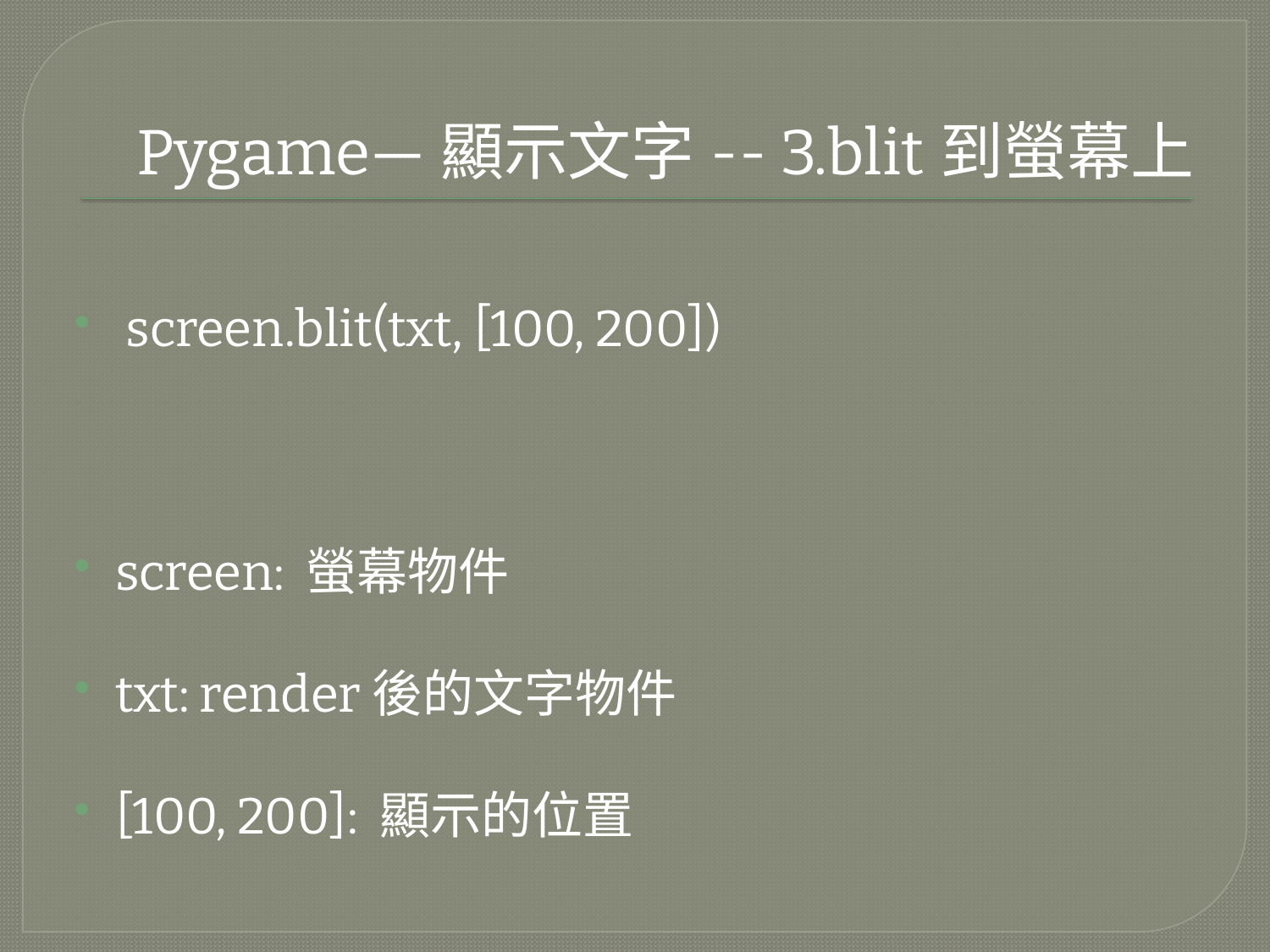

# Pygame—顯示文字-- 3.blit到螢幕上
 screen.blit(txt, [100, 200])

screen: 螢幕物件
txt: render後的文字物件
[100, 200]: 顯示的位置